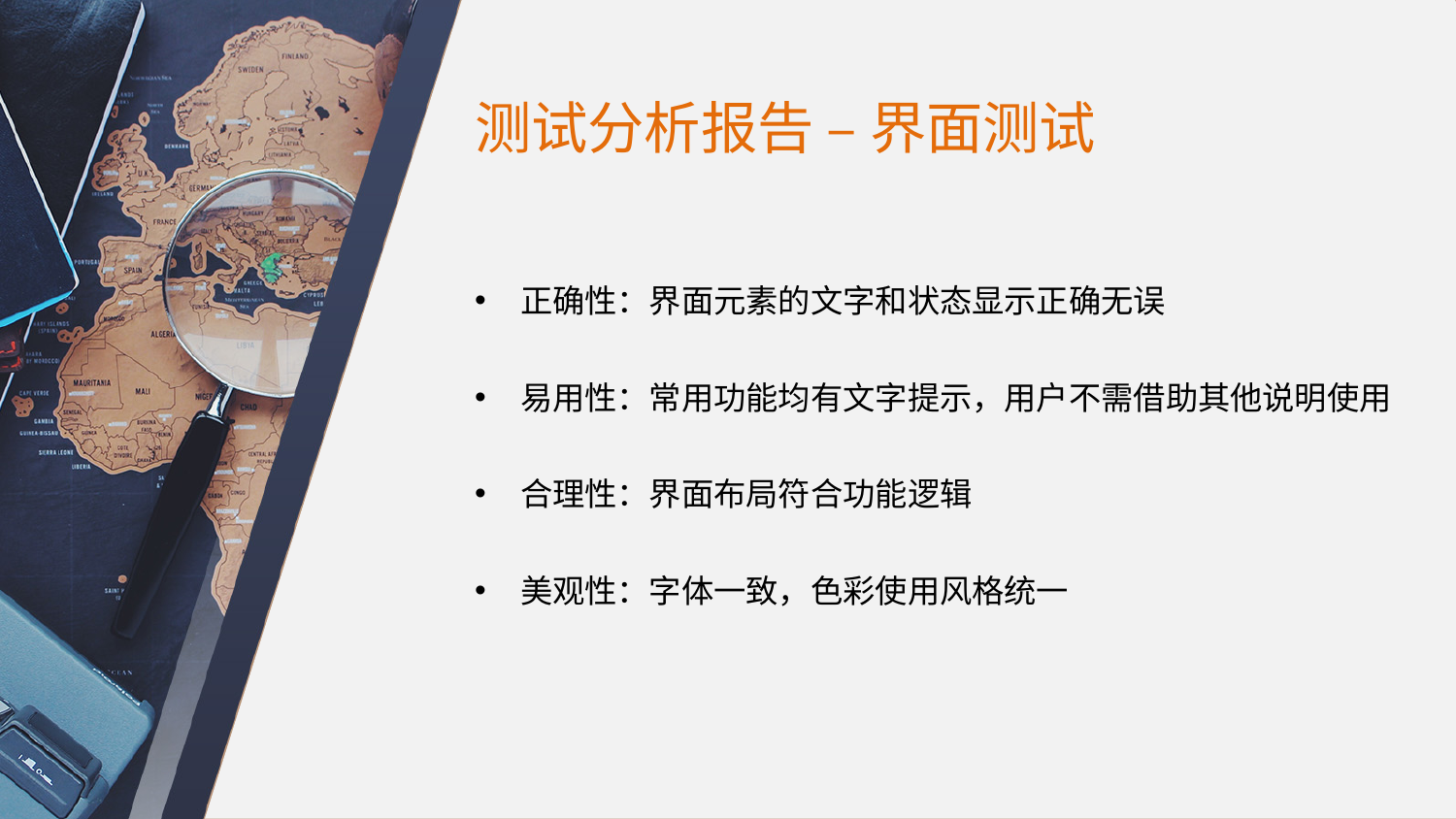

# 测试分析报告 – 界面测试
正确性：界面元素的文字和状态显示正确无误

易用性：常用功能均有文字提示，用户不需借助其他说明使用

合理性：界面布局符合功能逻辑

美观性：字体一致，色彩使用风格统一